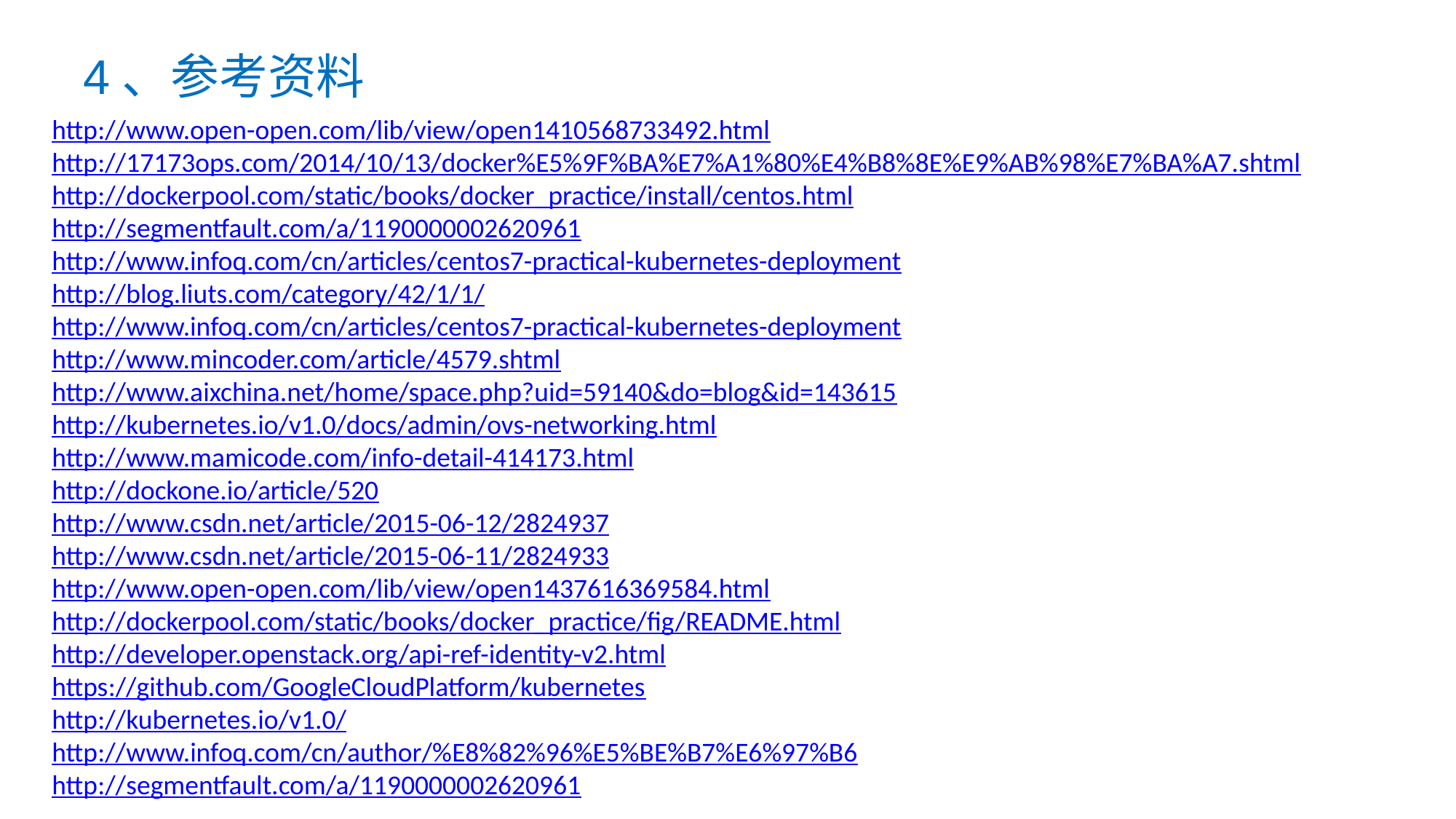

# 4、参考资料
http://www.open-open.com/lib/view/open1410568733492.html
http://17173ops.com/2014/10/13/docker%E5%9F%BA%E7%A1%80%E4%B8%8E%E9%AB%98%E7%BA%A7.shtml
http://dockerpool.com/static/books/docker_practice/install/centos.html
http://segmentfault.com/a/1190000002620961
http://www.infoq.com/cn/articles/centos7-practical-kubernetes-deployment
http://blog.liuts.com/category/42/1/1/
http://www.infoq.com/cn/articles/centos7-practical-kubernetes-deployment
http://www.mincoder.com/article/4579.shtml
http://www.aixchina.net/home/space.php?uid=59140&do=blog&id=143615
http://kubernetes.io/v1.0/docs/admin/ovs-networking.html
http://www.mamicode.com/info-detail-414173.html
http://dockone.io/article/520
http://www.csdn.net/article/2015-06-12/2824937
http://www.csdn.net/article/2015-06-11/2824933
http://www.open-open.com/lib/view/open1437616369584.html
http://dockerpool.com/static/books/docker_practice/fig/README.html
http://developer.openstack.org/api-ref-identity-v2.html
https://github.com/GoogleCloudPlatform/kubernetes
http://kubernetes.io/v1.0/
http://www.infoq.com/cn/author/%E8%82%96%E5%BE%B7%E6%97%B6
http://segmentfault.com/a/1190000002620961